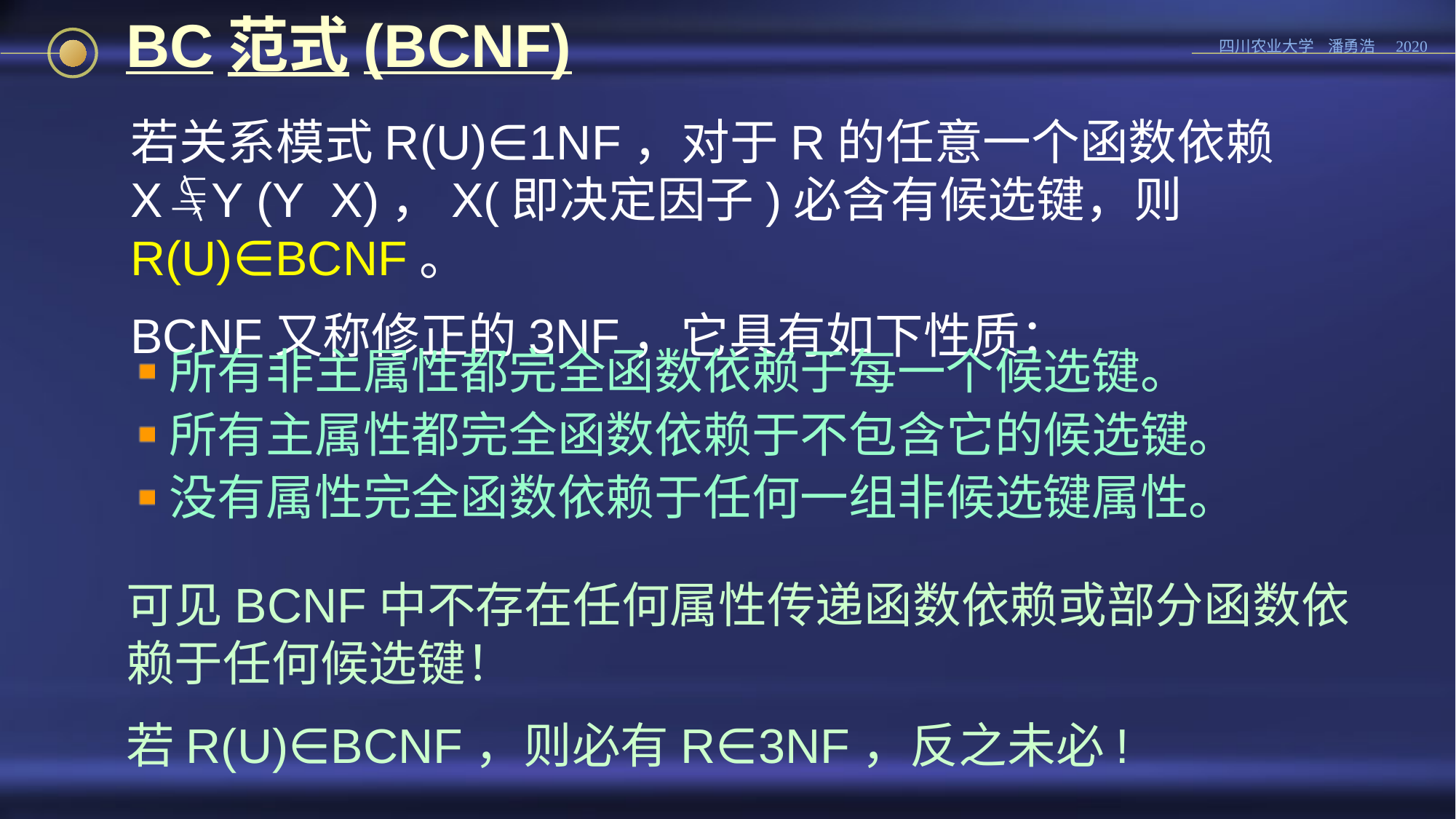

# BC范式(BCNF)
若关系模式R(U)∈1NF，对于R的任意一个函数依赖X→Y (Y  X)，X(即决定因子)必含有候选键，则R(U)∈BCNF。
BCNF又称修正的3NF，它具有如下性质：
⊆

所有非主属性都完全函数依赖于每一个候选键。
所有主属性都完全函数依赖于不包含它的候选键。
没有属性完全函数依赖于任何一组非候选键属性。
可见BCNF中不存在任何属性传递函数依赖或部分函数依赖于任何候选键！
若R(U)∈BCNF，则必有R∈3NF，反之未必!